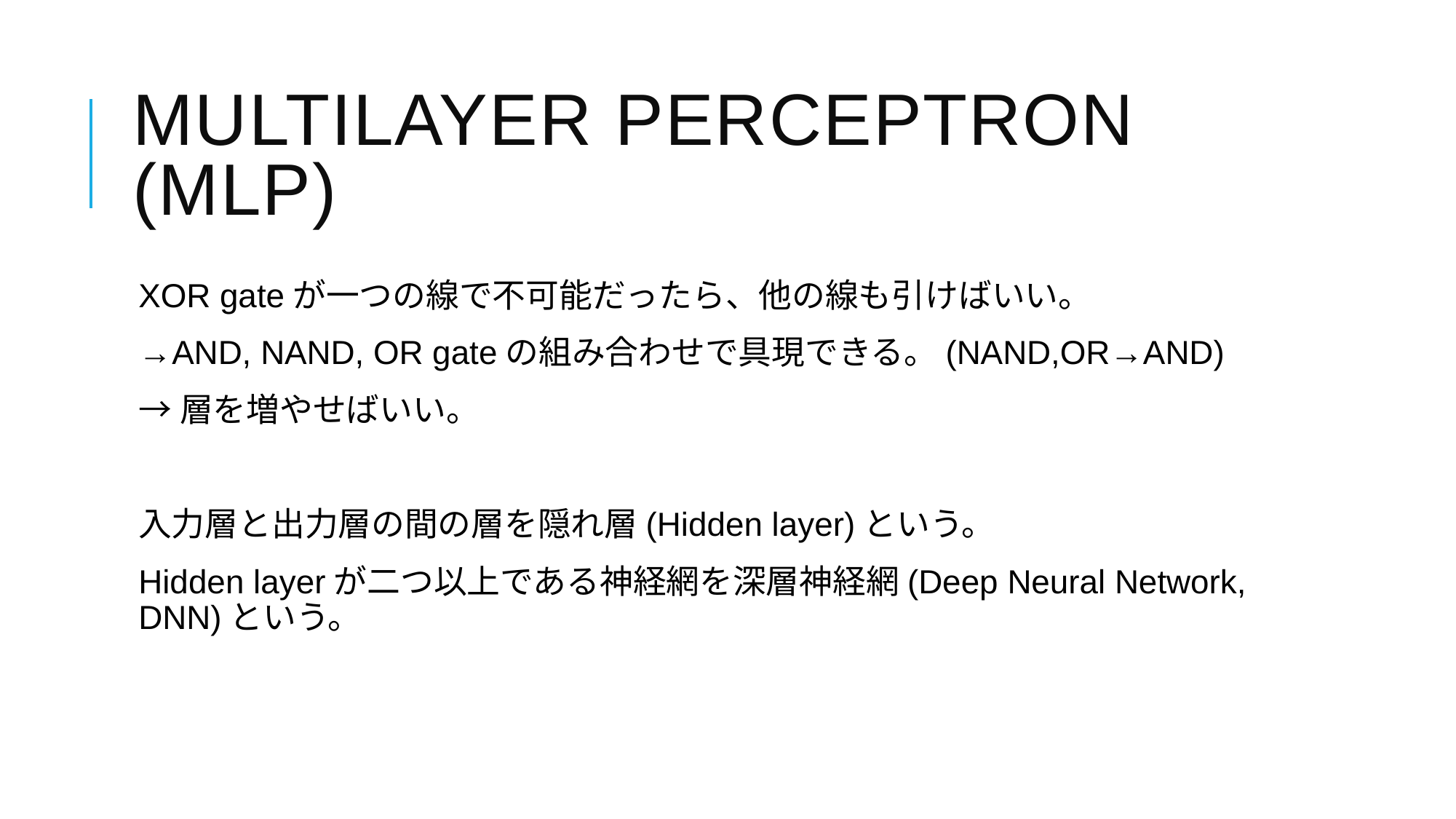

# Multilayer perceptron (MLP)
XOR gateが一つの線で不可能だったら、他の線も引けばいい。
→AND, NAND, OR gateの組み合わせで具現できる。(NAND,OR→AND)
→層を増やせばいい。

入力層と出力層の間の層を隠れ層(Hidden layer)という。
Hidden layerが二つ以上である神経網を深層神経網(Deep Neural Network, DNN)という。